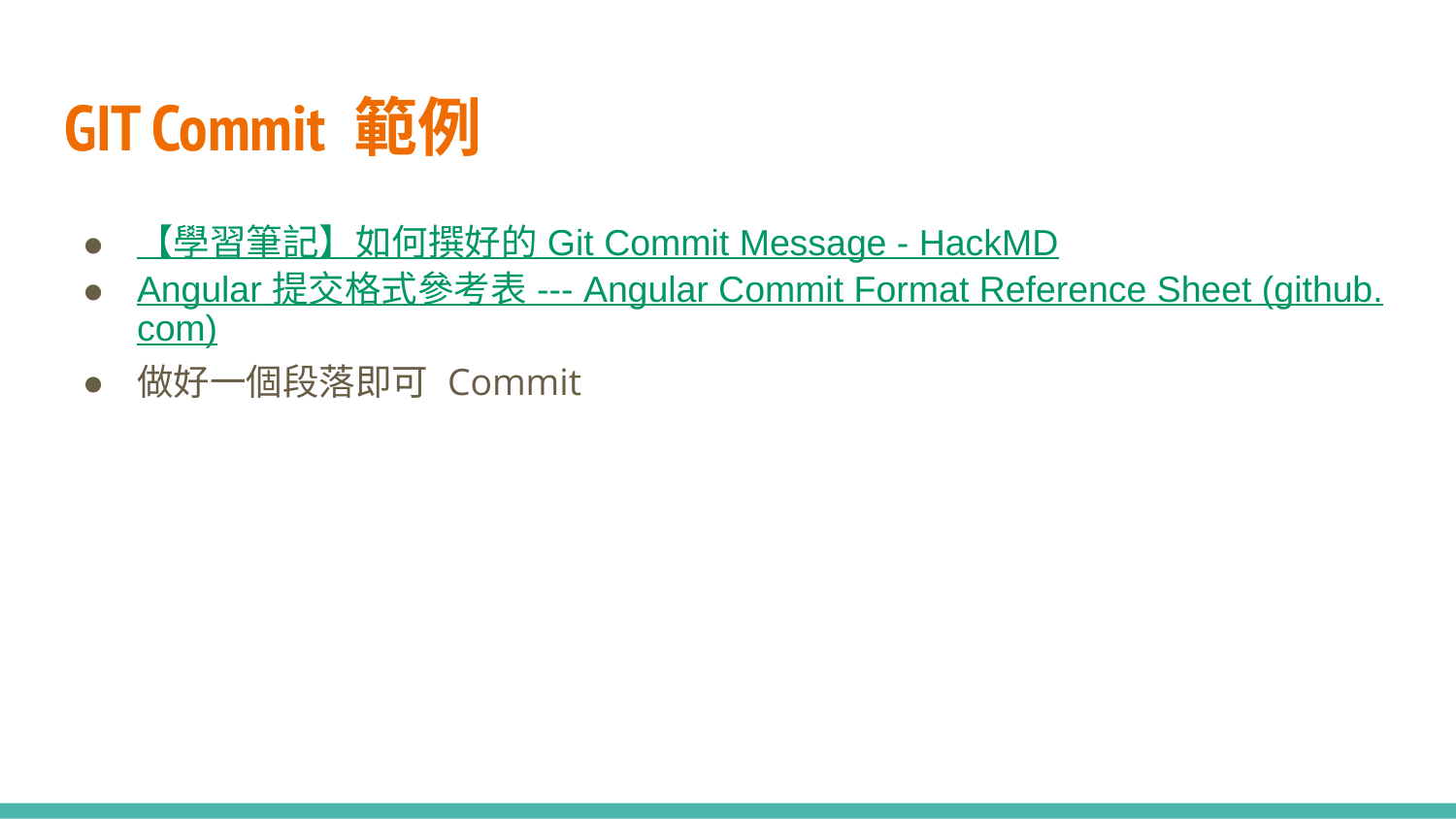

# GIT Commit 範例
【學習筆記】如何撰好的 Git Commit Message - HackMD
Angular 提交格式參考表 --- Angular Commit Format Reference Sheet (github.com)
做好一個段落即可 Commit